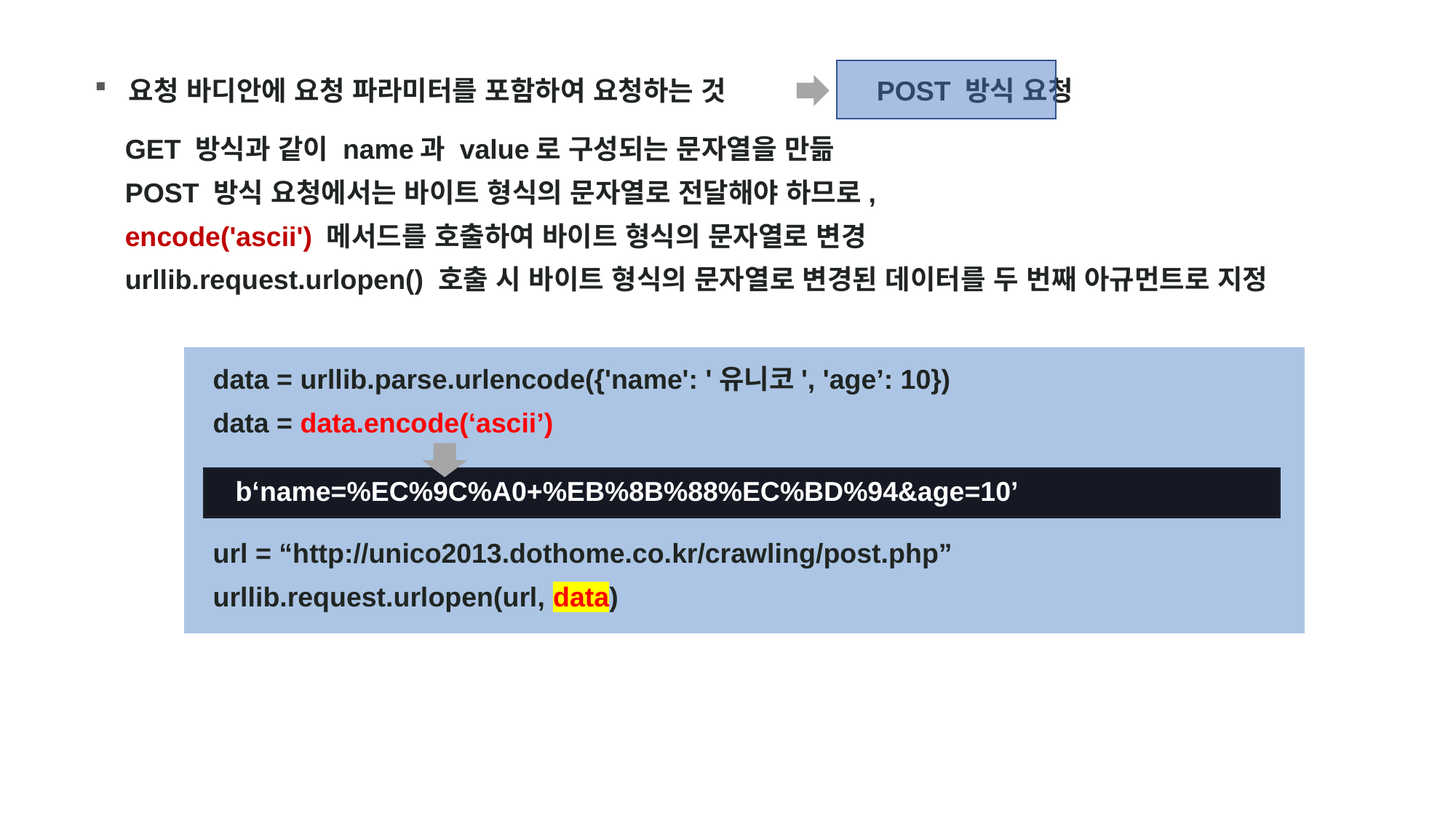

요청 바디안에 요청 파라미터를 포함하여 요청하는 것	      POST 방식 요청

    GET 방식과 같이 name과 value로 구성되는 문자열을 만듦
    POST 방식 요청에서는 바이트 형식의 문자열로 전달해야 하므로,
    encode('ascii') 메서드를 호출하여 바이트 형식의 문자열로 변경
    urllib.request.urlopen() 호출 시 바이트 형식의 문자열로 변경된 데이터를 두 번째 아규먼트로 지정

data = urllib.parse.urlencode({'name': '유니코', 'age’: 10})
data = data.encode(‘ascii’)

url = “http://unico2013.dothome.co.kr/crawling/post.php”
urllib.request.urlopen(url, data)

b‘name=%EC%9C%A0+%EB%8B%88%EC%BD%94&age=10’